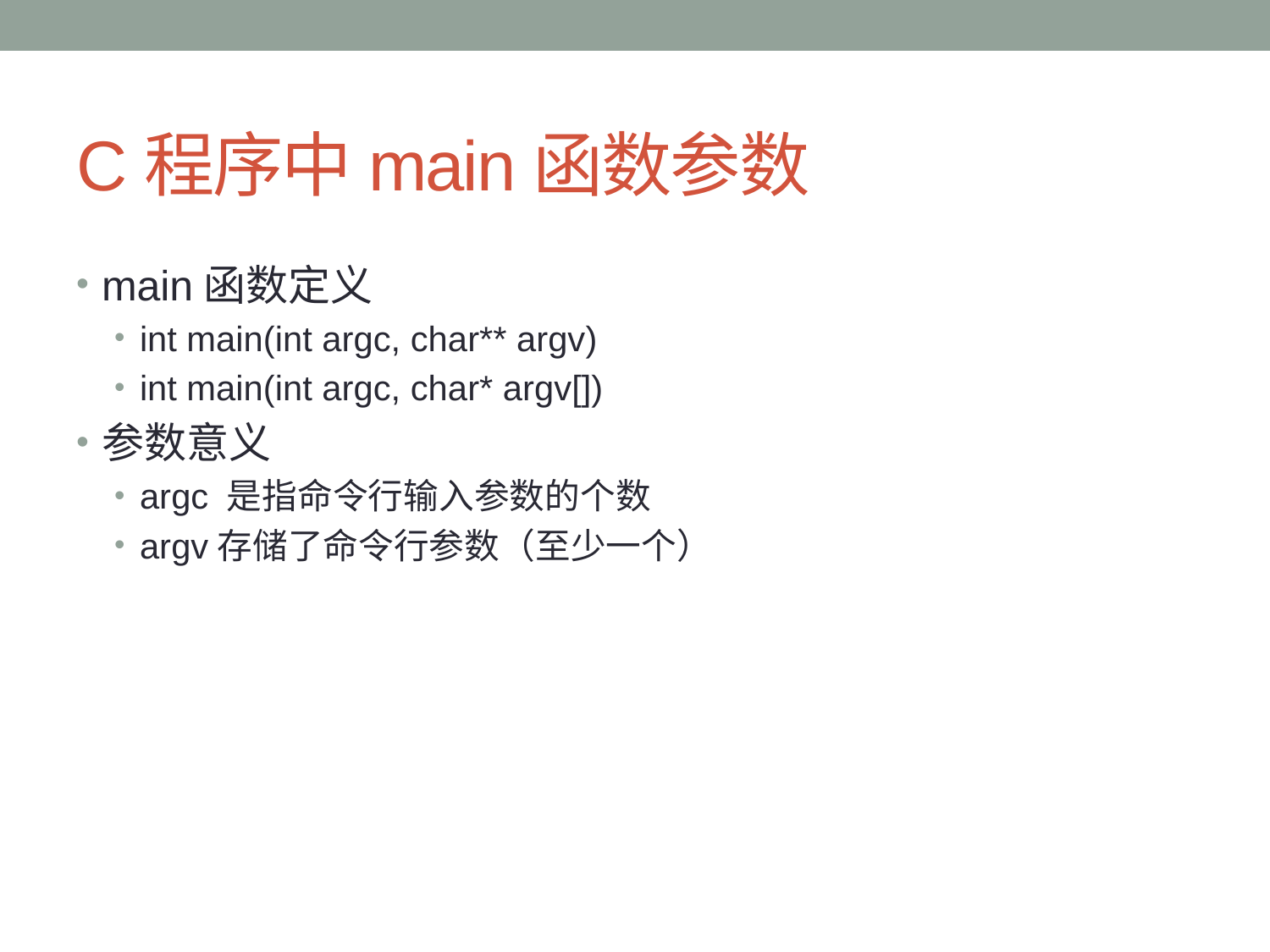

# C程序中main函数参数
main函数定义
int main(int argc, char** argv)
int main(int argc, char* argv[])
参数意义
argc 是指命令行输入参数的个数
argv存储了命令行参数（至少一个）